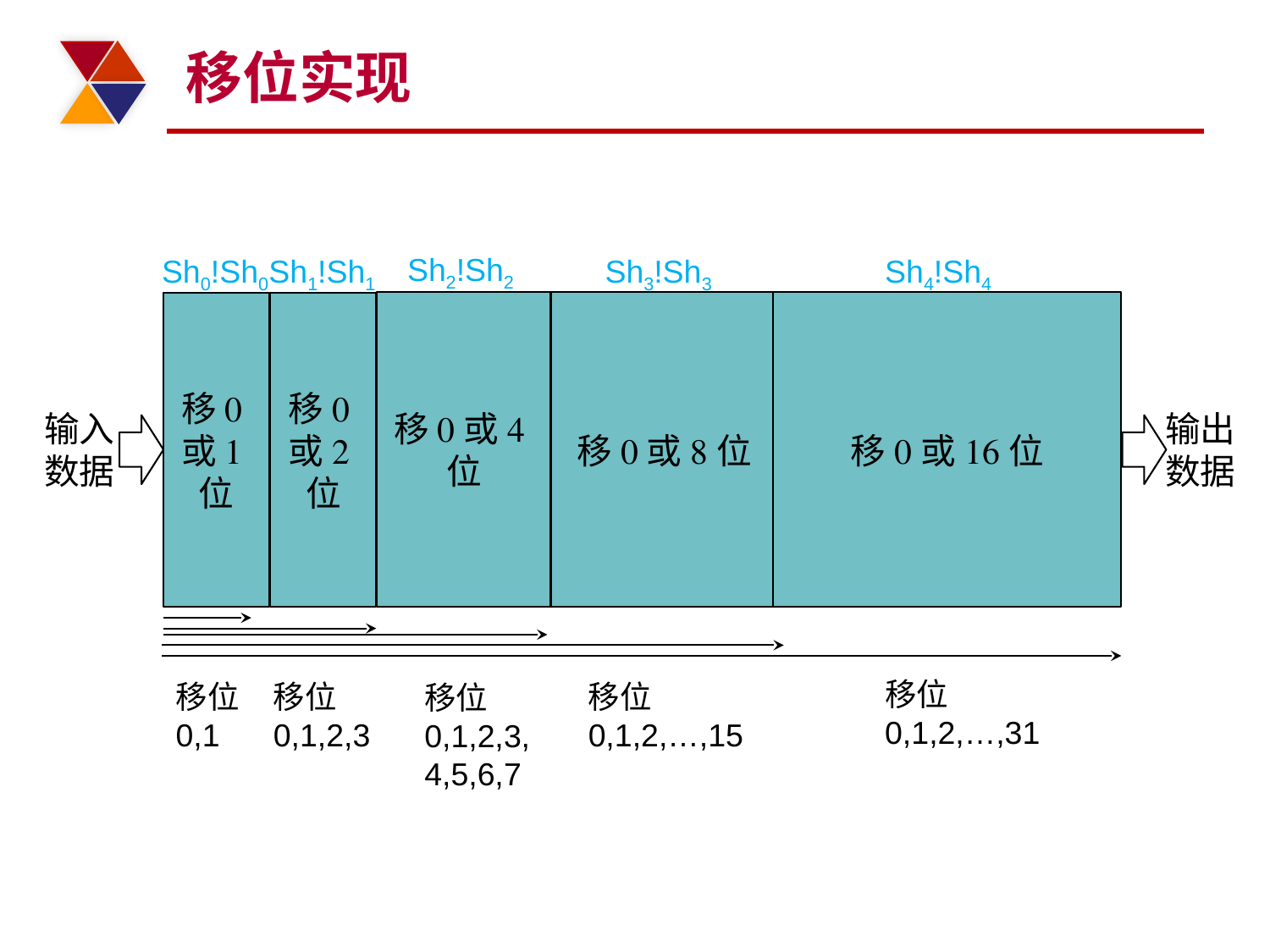

# 移位实现
Sh2!Sh2
Sh1!Sh1
Sh3!Sh3
Sh4!Sh4
Sh0!Sh0
移0或4位
移0或8位
移0或16位
移0或2位
移0或1位
输出数据
输入数据

移位
0,1,2,…,31
移位
0,1
移位
0,1,2,3
移位
0,1,2,…,15
移位
0,1,2,3,4,5,6,7